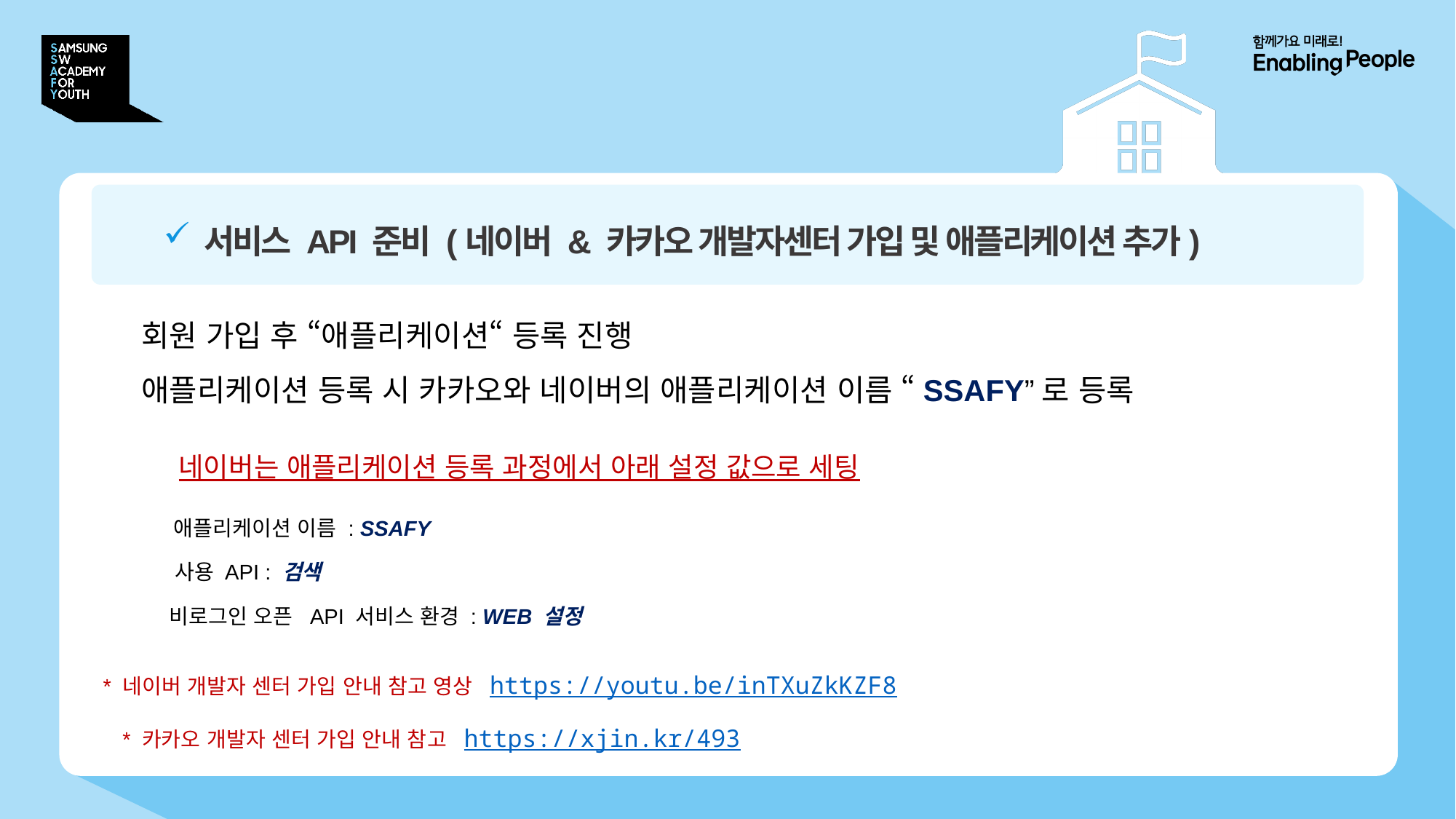

# 과제목표

서비스 API 준비 (네이버 & 카카오 개발자센터 가입 및 애플리케이션 추가)
회원 가입 후 “애플리케이션“ 등록 진행
애플리케이션 등록 시 카카오와 네이버의 애플리케이션 이름 “SSAFY”로 등록
네이버는 애플리케이션 등록 과정에서 아래 설정 값으로 세팅
애플리케이션 이름 : SSAFY
사용 API : 검색
비로그인 오픈  API 서비스 환경 : WEB 설정
* 네이버 개발자 센터 가입 안내 참고 영상  https://youtu.be/inTXuZkKZF8

* 카카오 개발자 센터 가입 안내 참고  https://xjin.kr/493